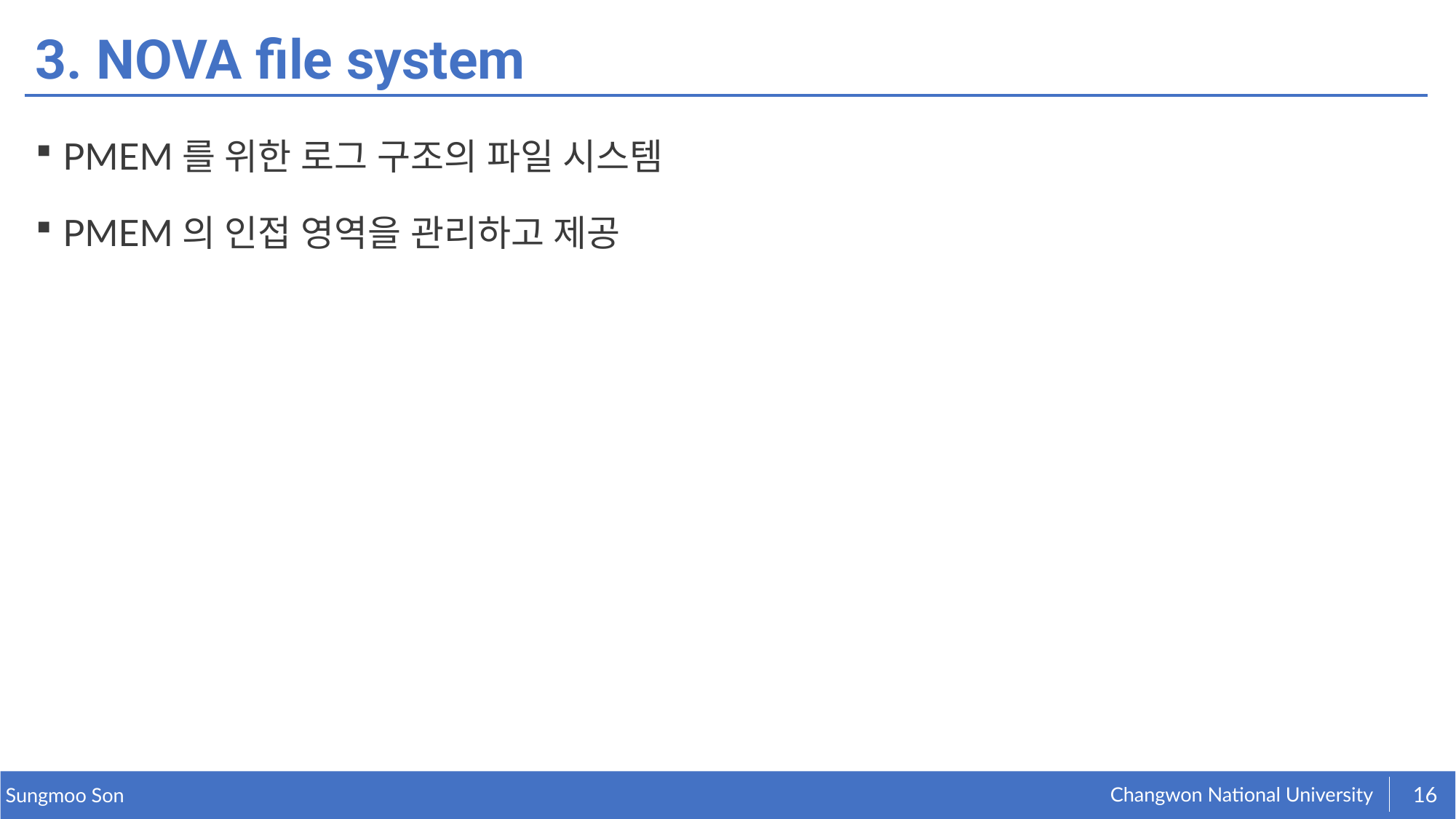

# 3. NOVA file system
PMEM를 위한 로그 구조의 파일 시스템
PMEM의 인접 영역을 관리하고 제공
16